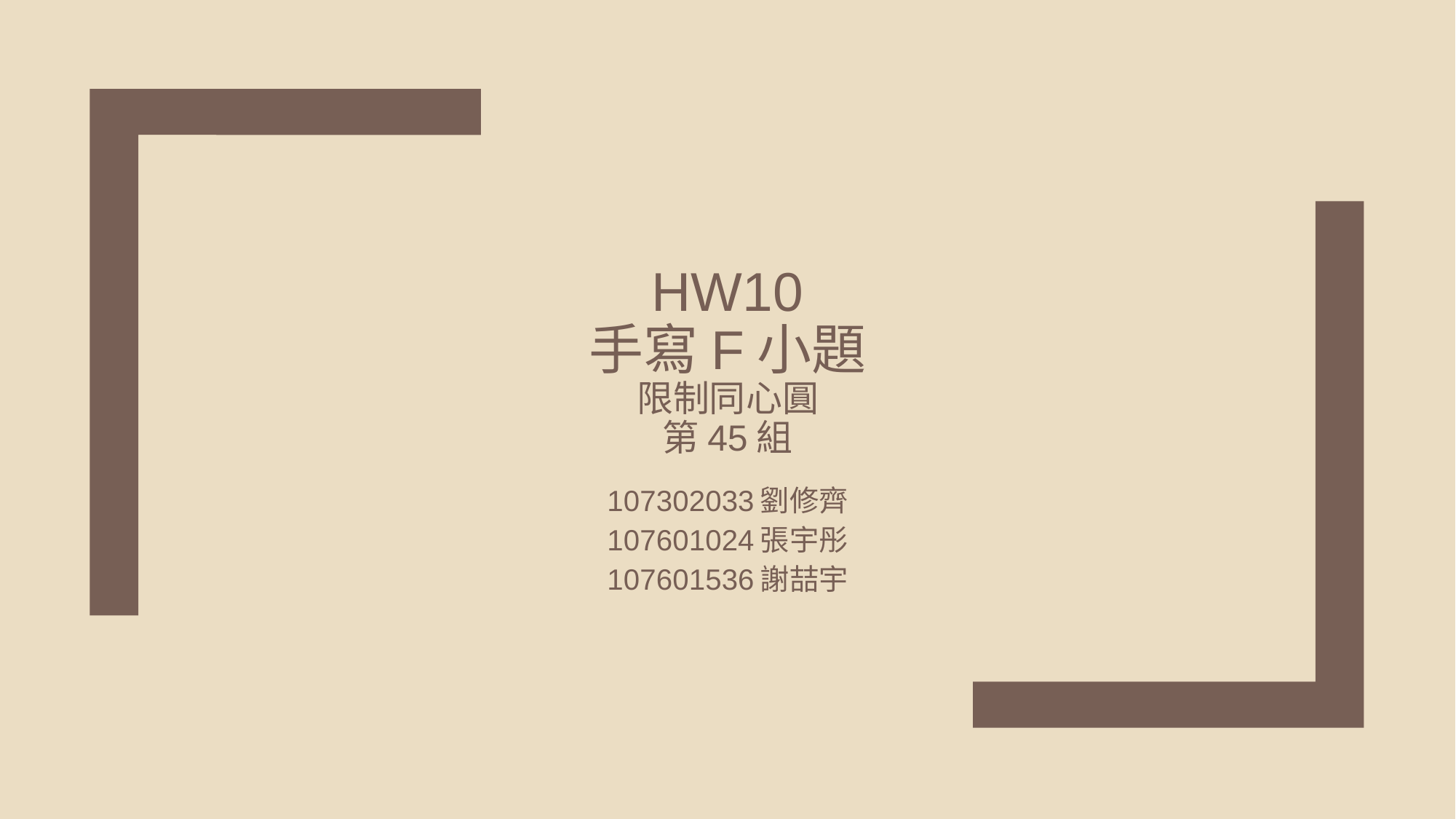

# HW10 手寫F小題 限制同心圓 第45組
107302033劉修齊
107601024張宇彤
107601536謝喆宇